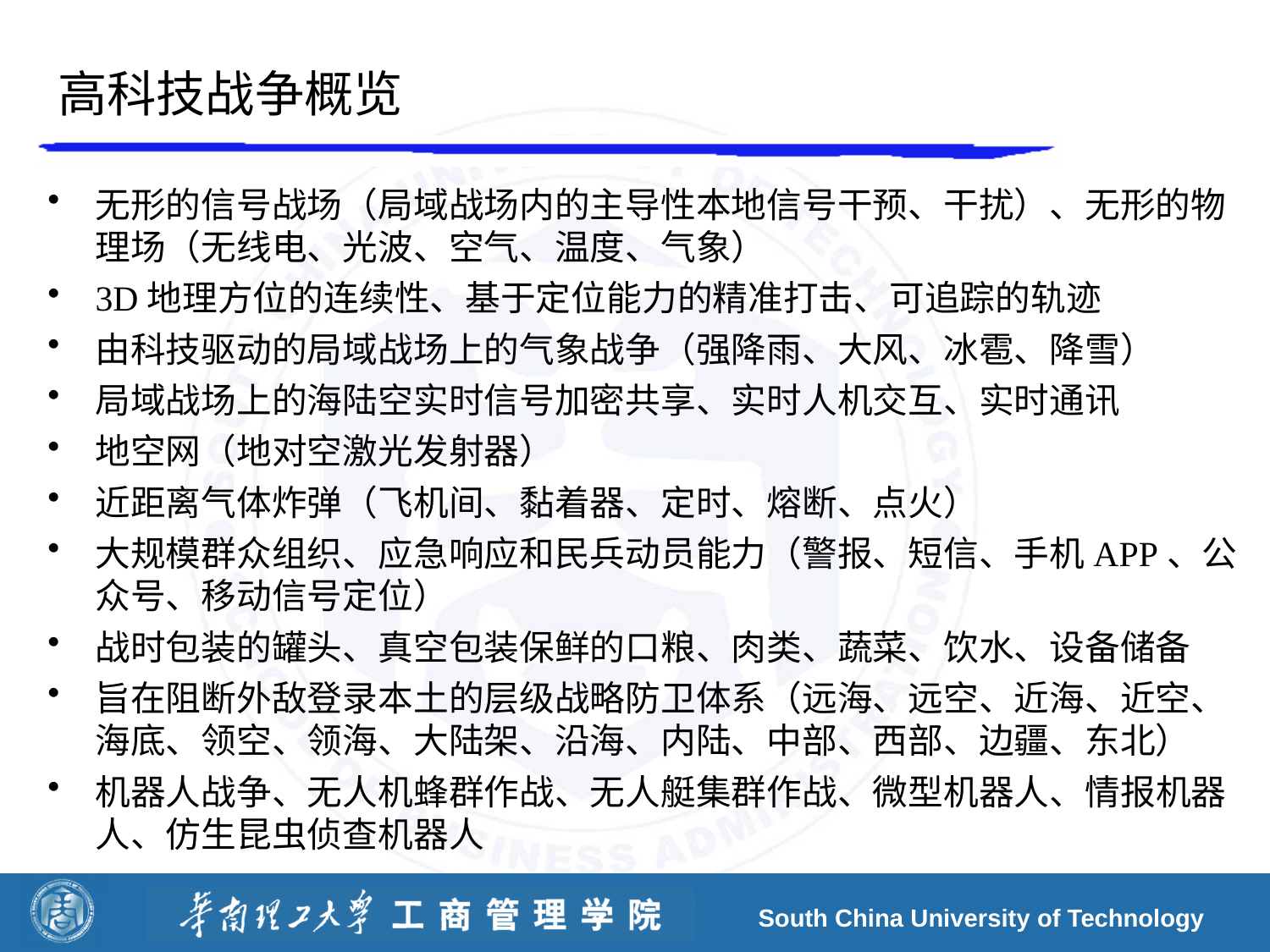

# 高科技战争概览
无形的信号战场（局域战场内的主导性本地信号干预、干扰）、无形的物理场（无线电、光波、空气、温度、气象）
3D地理方位的连续性、基于定位能力的精准打击、可追踪的轨迹
由科技驱动的局域战场上的气象战争（强降雨、大风、冰雹、降雪）
局域战场上的海陆空实时信号加密共享、实时人机交互、实时通讯
地空网（地对空激光发射器）
近距离气体炸弹（飞机间、黏着器、定时、熔断、点火）
大规模群众组织、应急响应和民兵动员能力（警报、短信、手机APP、公众号、移动信号定位）
战时包装的罐头、真空包装保鲜的口粮、肉类、蔬菜、饮水、设备储备
旨在阻断外敌登录本土的层级战略防卫体系（远海、远空、近海、近空、海底、领空、领海、大陆架、沿海、内陆、中部、西部、边疆、东北）
机器人战争、无人机蜂群作战、无人艇集群作战、微型机器人、情报机器人、仿生昆虫侦查机器人

South China University of Technology